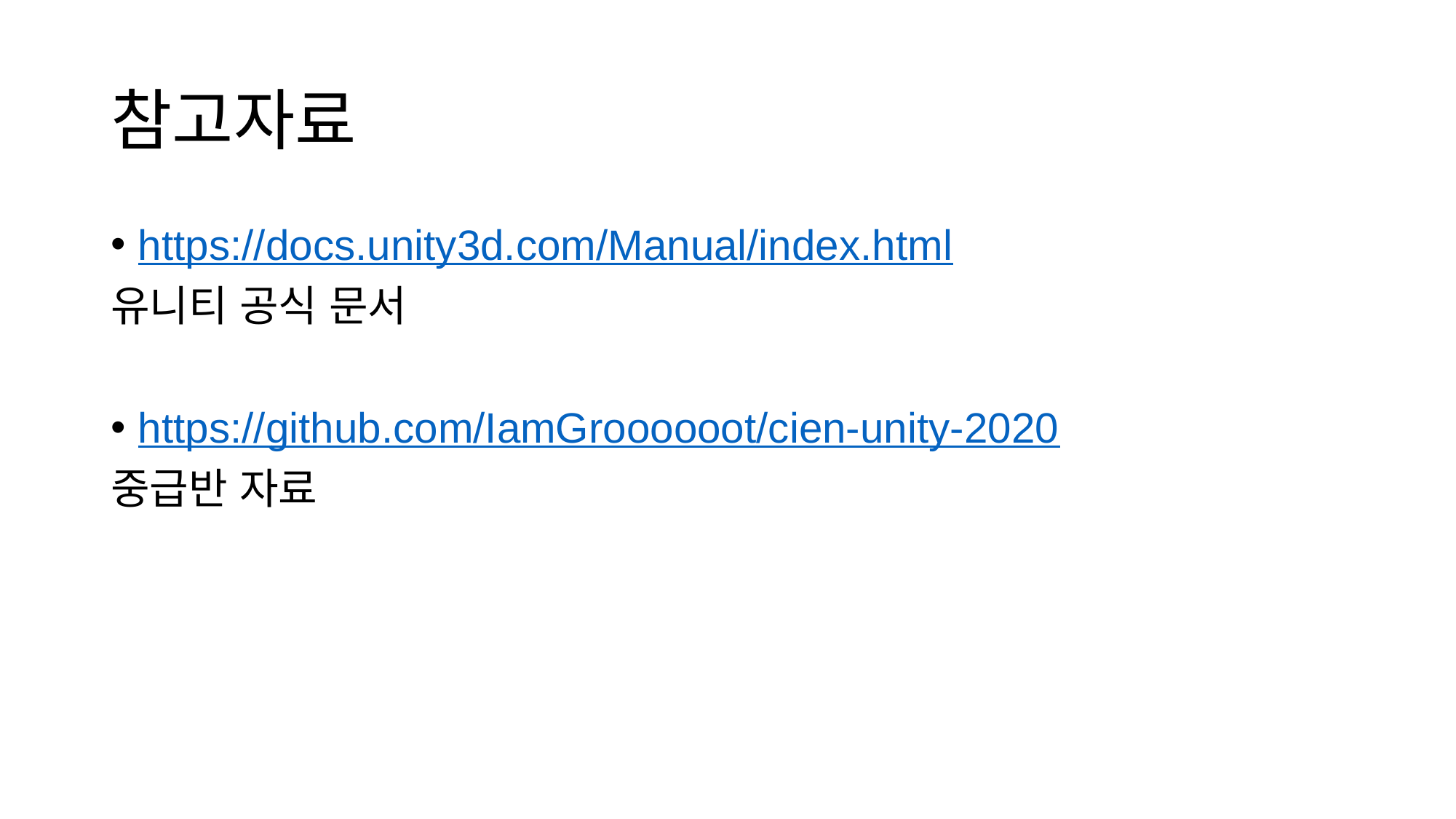

# 참고자료
https://docs.unity3d.com/Manual/index.html
유니티 공식 문서

https://github.com/IamGroooooot/cien-unity-2020
중급반 자료